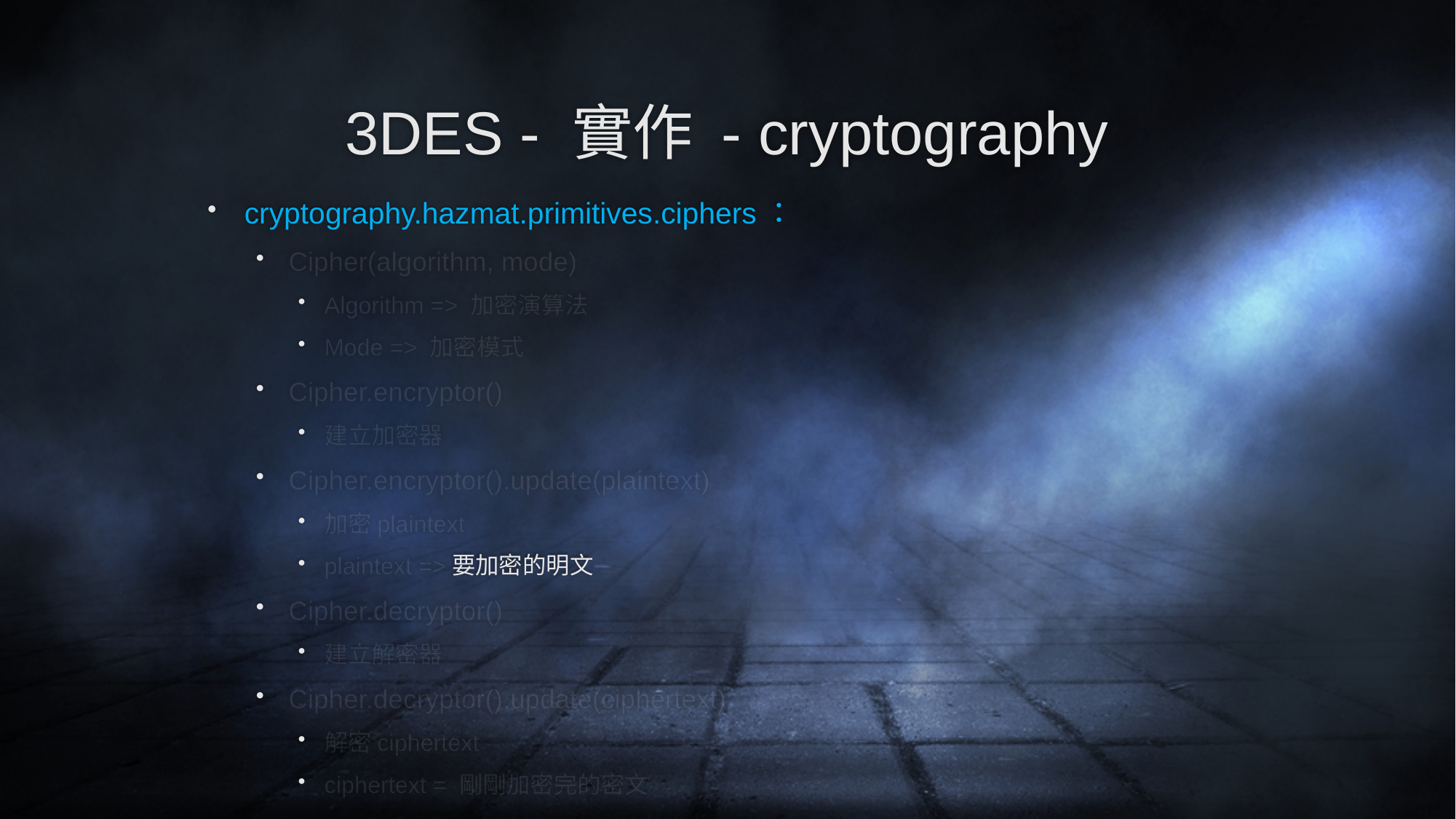

# 3DES - 實作 - cryptography
cryptography.hazmat.primitives.ciphers：
Cipher(algorithm, mode)
Algorithm => 加密演算法
Mode => 加密模式
Cipher.encryptor()
建立加密器
Cipher.encryptor().update(plaintext)
加密plaintext
plaintext =>要加密的明文
Cipher.decryptor()
建立解密器
Cipher.decryptor().update(ciphertext)
解密ciphertext
ciphertext = 剛剛加密完的密文